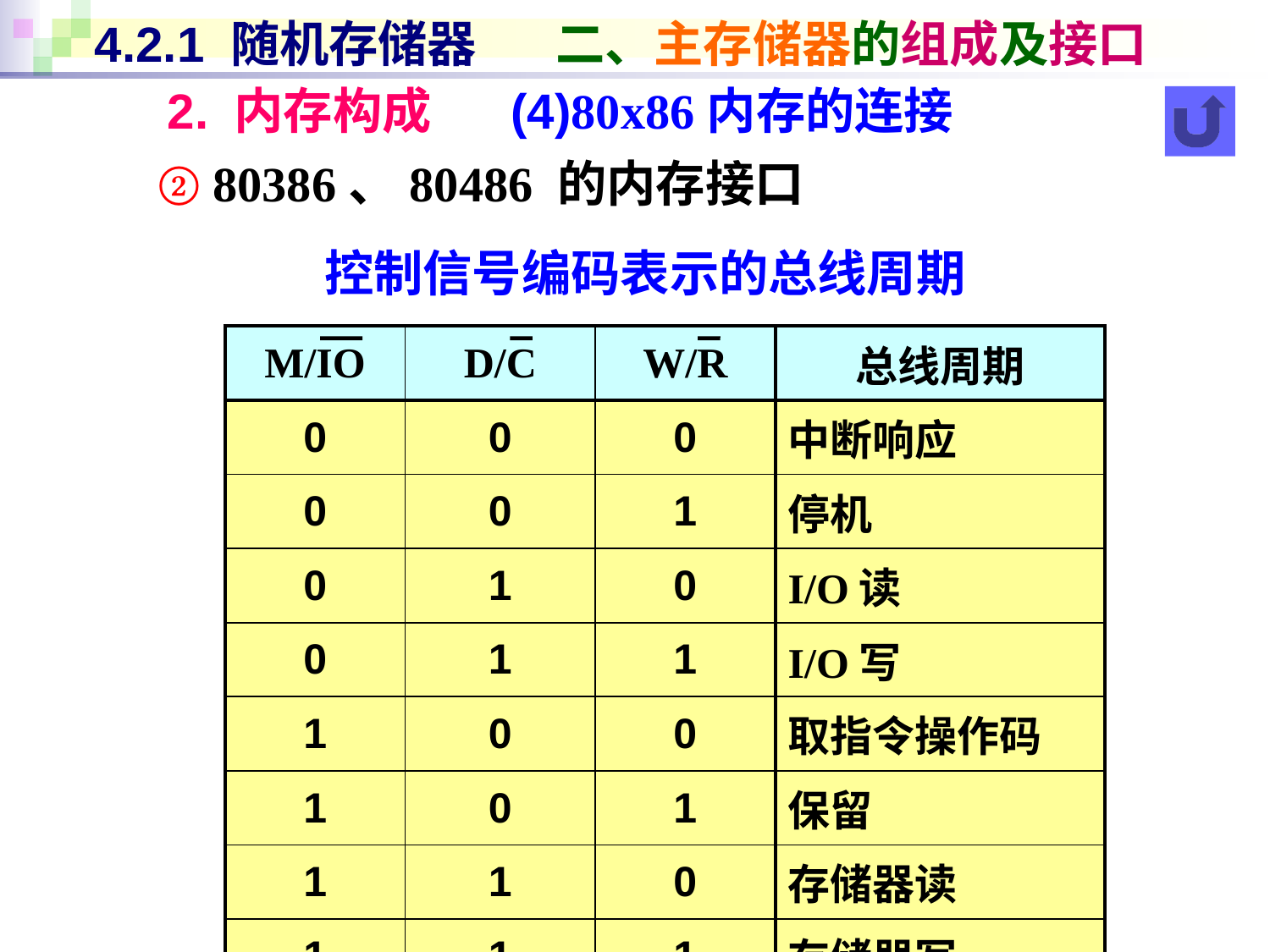

# 4.2.1 随机存储器       二、主存储器的组成及接口
2. 内存构成      (4)80x86内存的连接

② 80386、80486 的内存接口
控制信号编码表示的总线周期
| M/IO | D/C | W/R | 总线周期 |
| --- | --- | --- | --- |
| 0 | 0 | 0 | 中断响应 |
| 0 | 0 | 1 | 停机 |
| 0 | 1 | 0 | I/O读 |
| 0 | 1 | 1 | I/O写 |
| 1 | 0 | 0 | 取指令操作码 |
| 1 | 0 | 1 | 保留 |
| 1 | 1 | 0 | 存储器读 |
| 1 | 1 | 1 | 存储器写 |

40